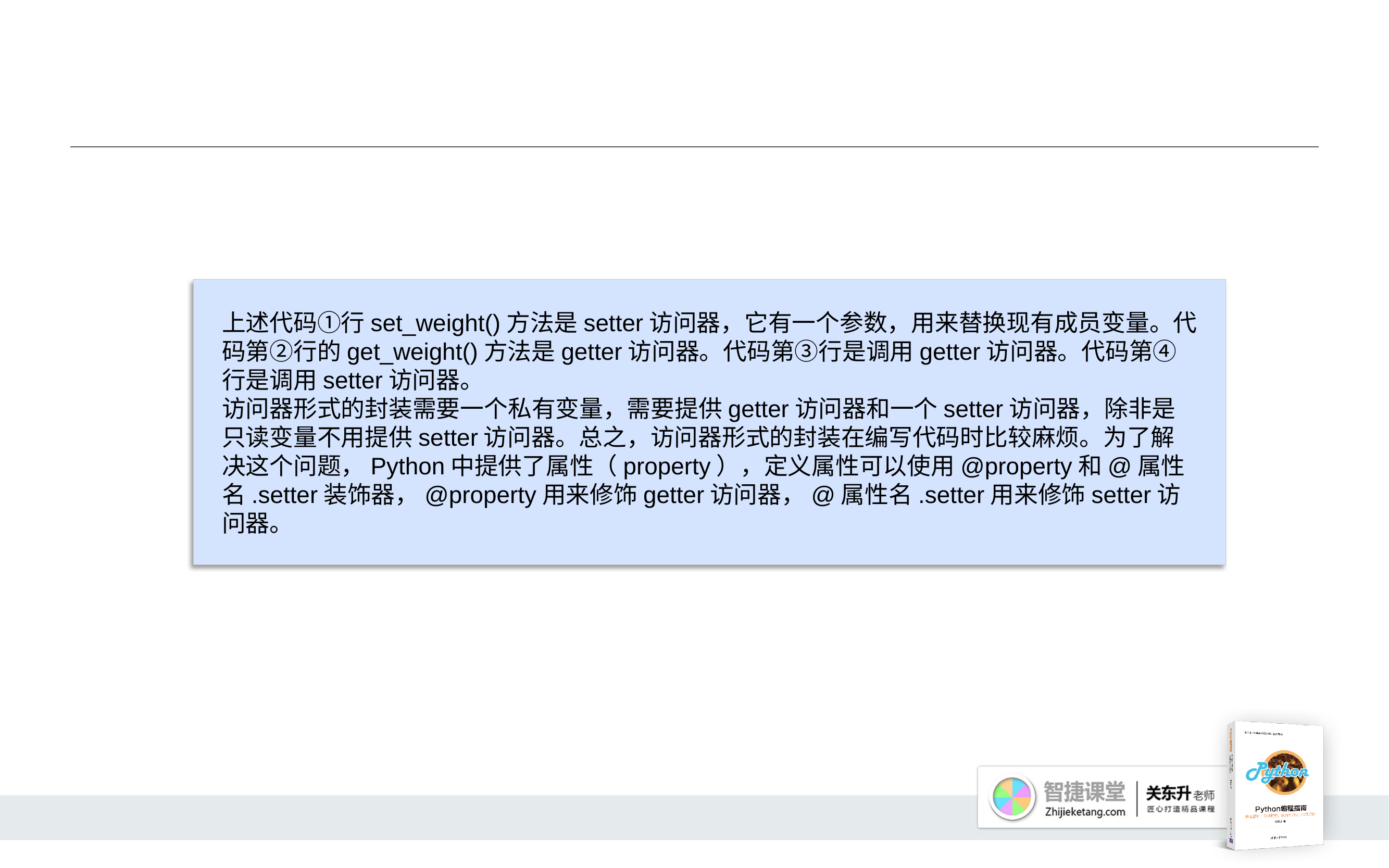

#
上述代码①行set_weight()方法是setter访问器，它有一个参数，用来替换现有成员变量。代码第②行的get_weight()方法是getter访问器。代码第③行是调用getter访问器。代码第④行是调用setter访问器。
访问器形式的封装需要一个私有变量，需要提供getter访问器和一个setter访问器，除非是只读变量不用提供setter访问器。总之，访问器形式的封装在编写代码时比较麻烦。为了解决这个问题，Python中提供了属性（property），定义属性可以使用@property和@属性名.setter装饰器，@property用来修饰getter访问器，@属性名.setter用来修饰setter访问器。